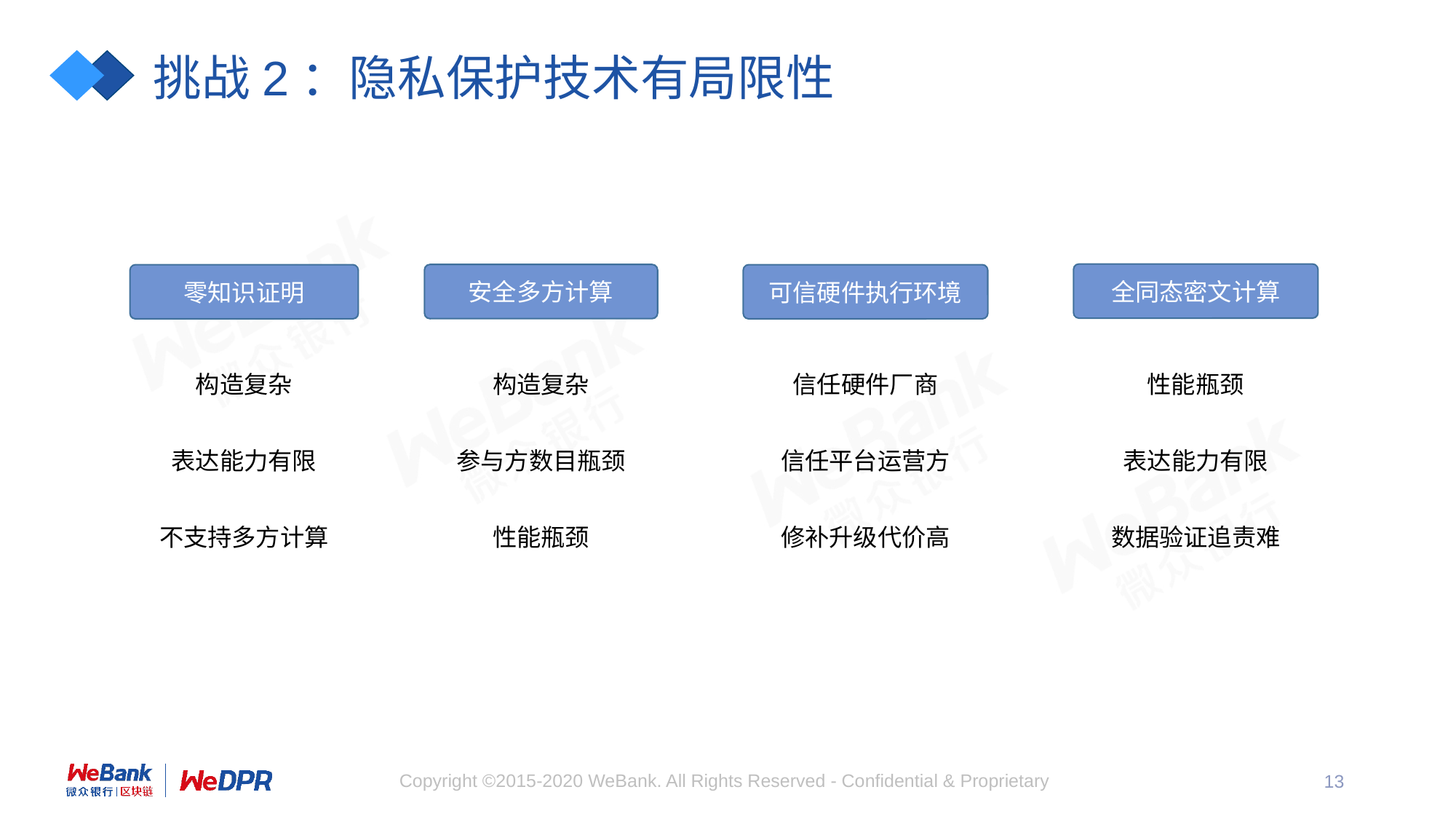

# 挑战2：隐私保护技术有局限性
全同态密文计算
安全多方计算
零知识证明
可信硬件执行环境
构造复杂

表达能力有限

不支持多方计算
构造复杂

参与方数目瓶颈

性能瓶颈
信任硬件厂商

信任平台运营方

修补升级代价高
性能瓶颈

表达能力有限

数据验证追责难
13